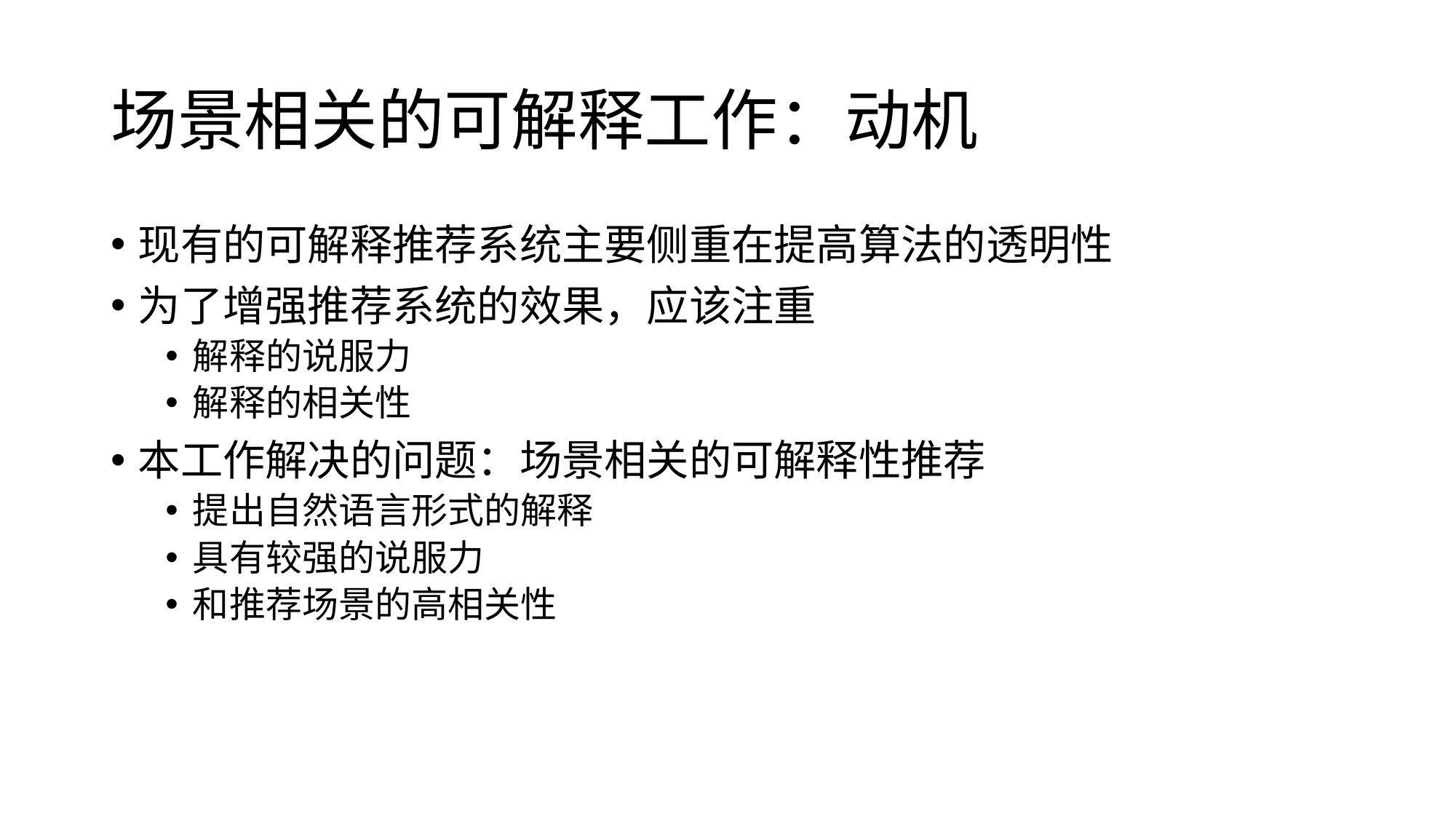

# 场景相关的可解释工作：动机
现有的可解释推荐系统主要侧重在提高算法的透明性
为了增强推荐系统的效果，应该注重
解释的说服力
解释的相关性
本工作解决的问题：场景相关的可解释性推荐
提出自然语言形式的解释
具有较强的说服力
和推荐场景的高相关性